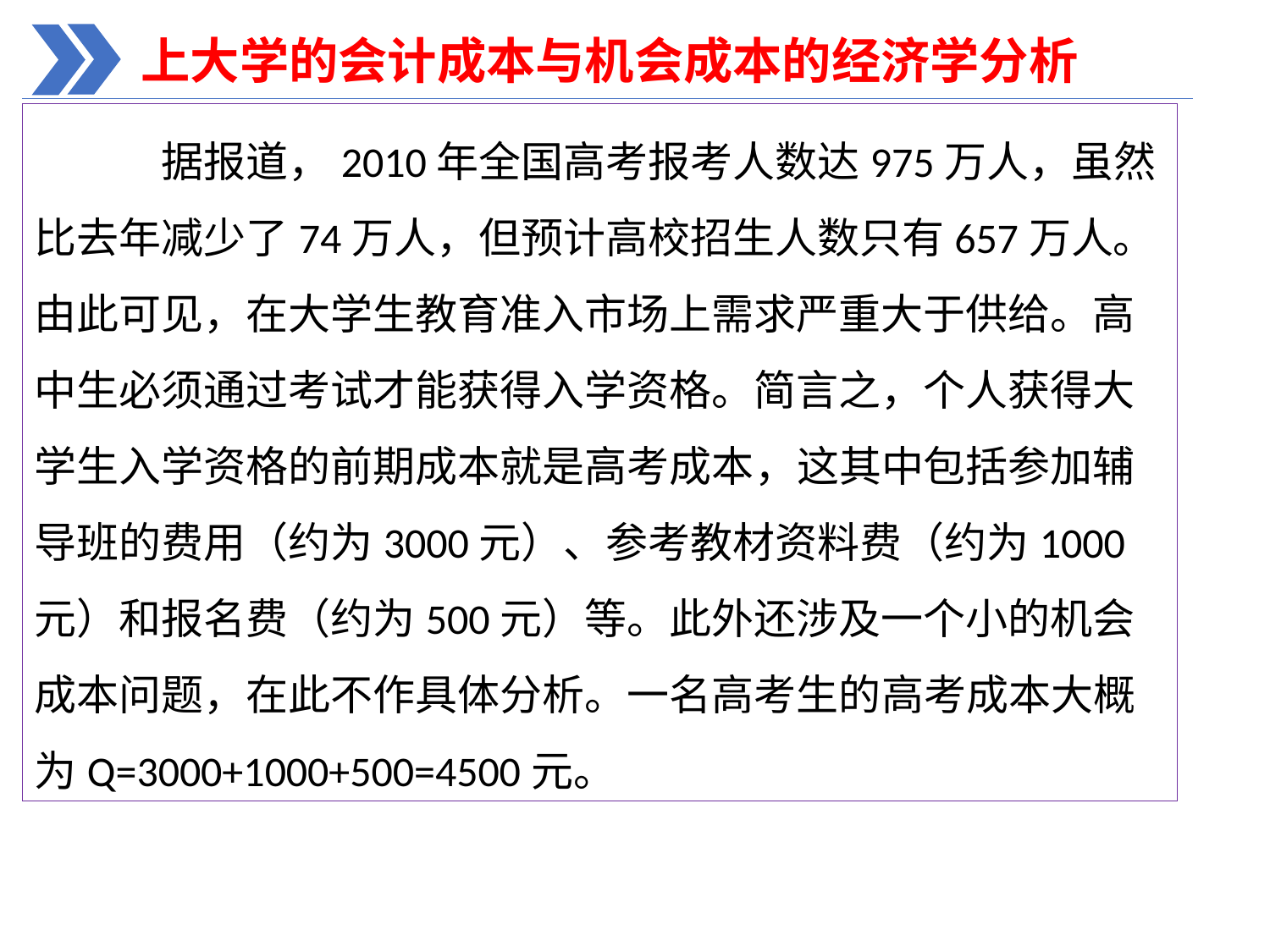

上大学的会计成本与机会成本的经济学分析
	据报道，2010年全国高考报考人数达975万人，虽然比去年减少了74万人，但预计高校招生人数只有657万人。由此可见，在大学生教育准入市场上需求严重大于供给。高中生必须通过考试才能获得入学资格。简言之，个人获得大学生入学资格的前期成本就是高考成本，这其中包括参加辅导班的费用（约为3000元）、参考教材资料费（约为1000元）和报名费（约为500元）等。此外还涉及一个小的机会成本问题，在此不作具体分析。一名高考生的高考成本大概为Q=3000+1000+500=4500元。